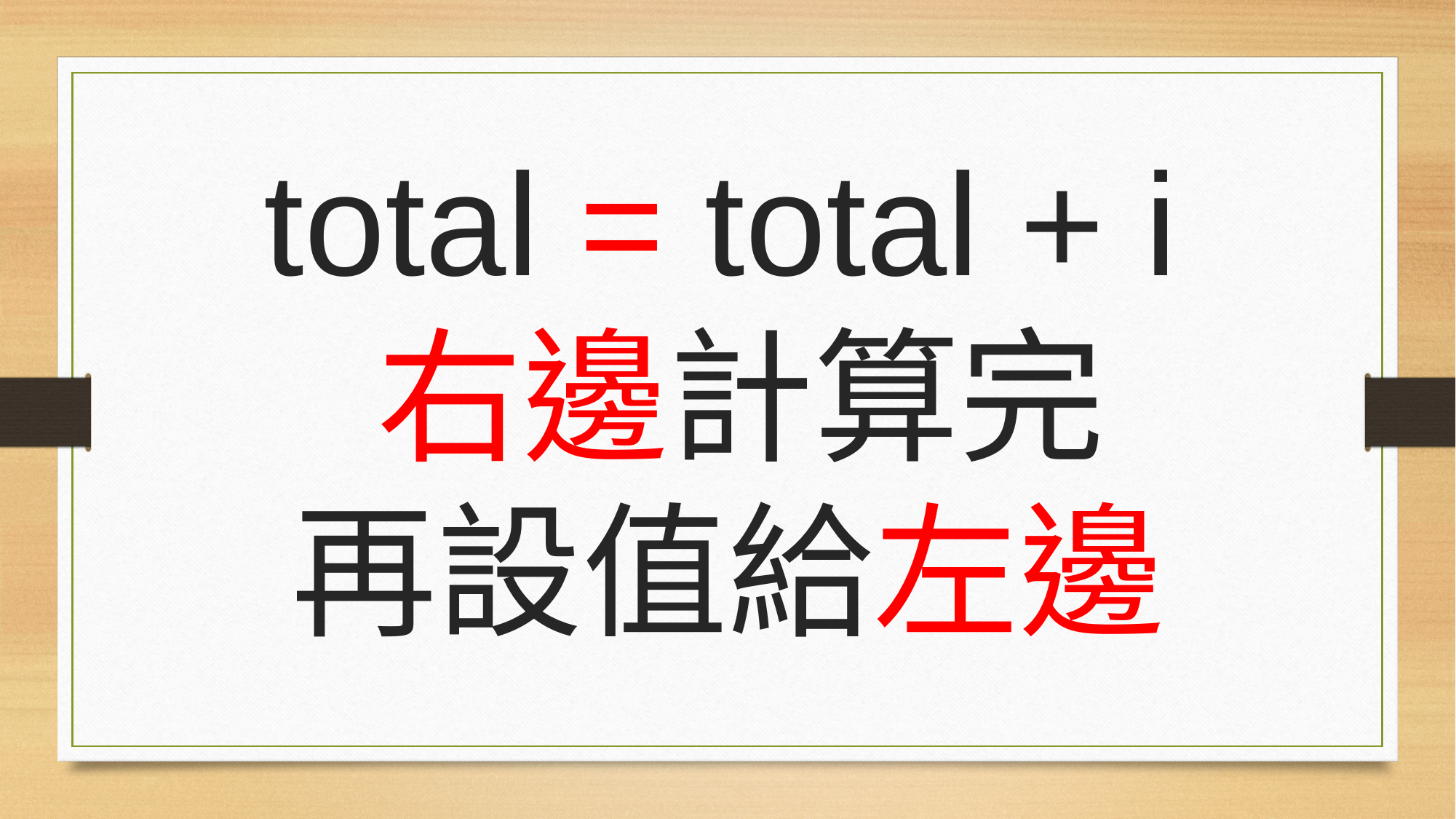

# total = total + i 右邊計算完 再設值給左邊